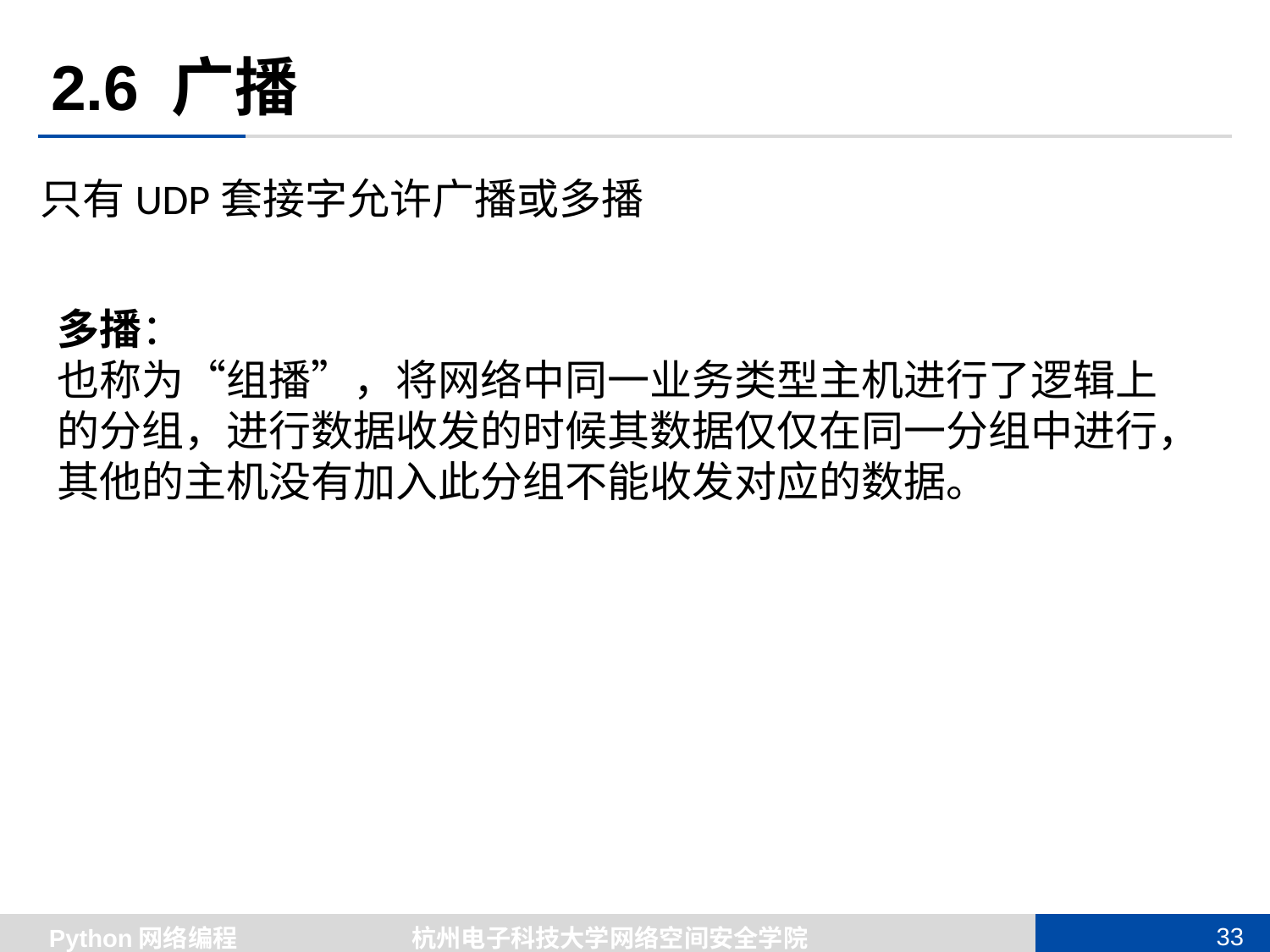

# 2.6 广播
只有UDP套接字允许广播或多播
多播：
也称为“组播”，将网络中同一业务类型主机进行了逻辑上的分组，进行数据收发的时候其数据仅仅在同一分组中进行，其他的主机没有加入此分组不能收发对应的数据。